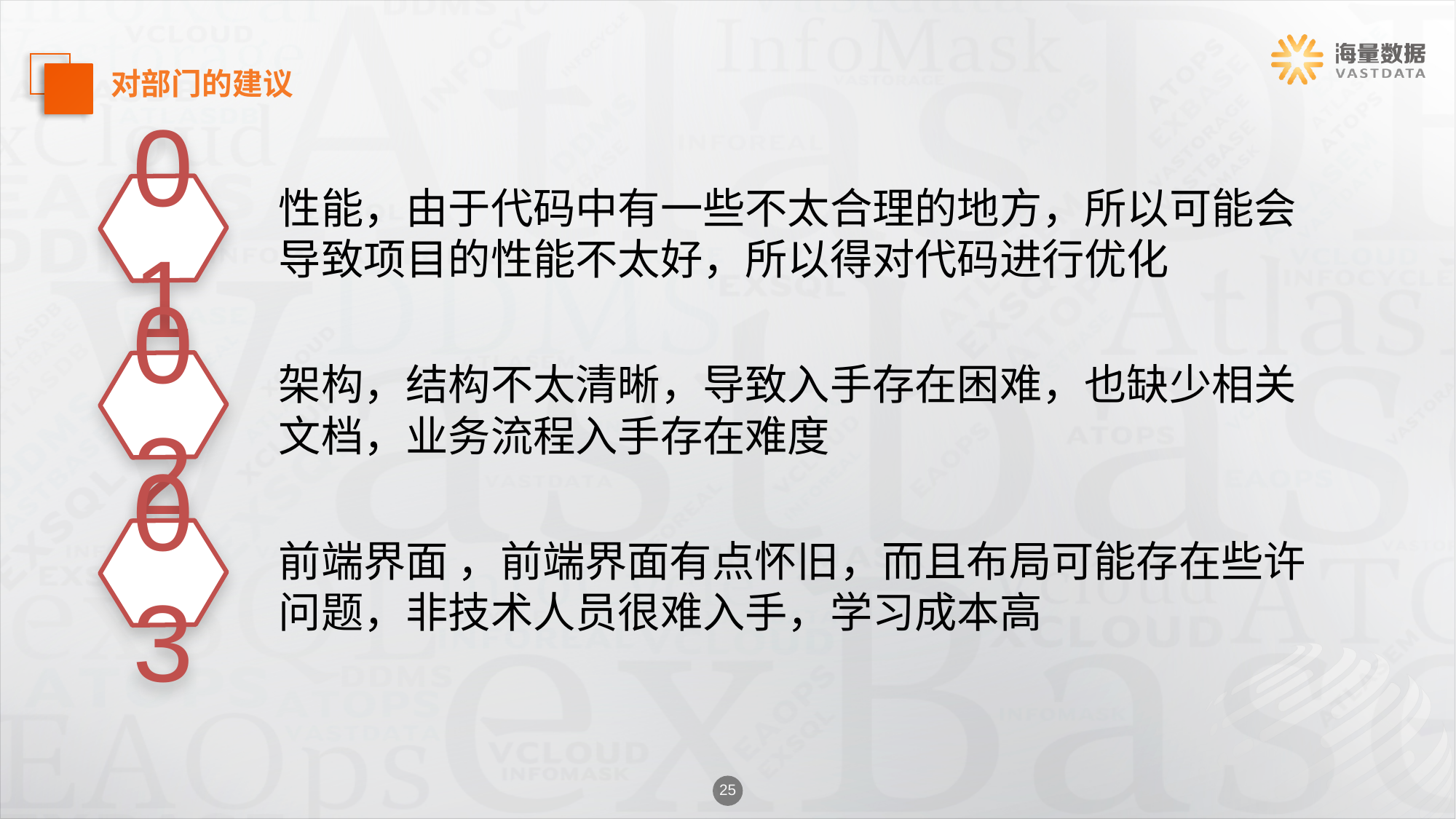

对部门的建议

01
性能，由于代码中有一些不太合理的地方，所以可能会导致项目的性能不太好，所以得对代码进行优化
02
架构，结构不太清晰，导致入手存在困难，也缺少相关文档，业务流程入手存在难度
03
前端界面 ，前端界面有点怀旧，而且布局可能存在些许问题，非技术人员很难入手，学习成本高